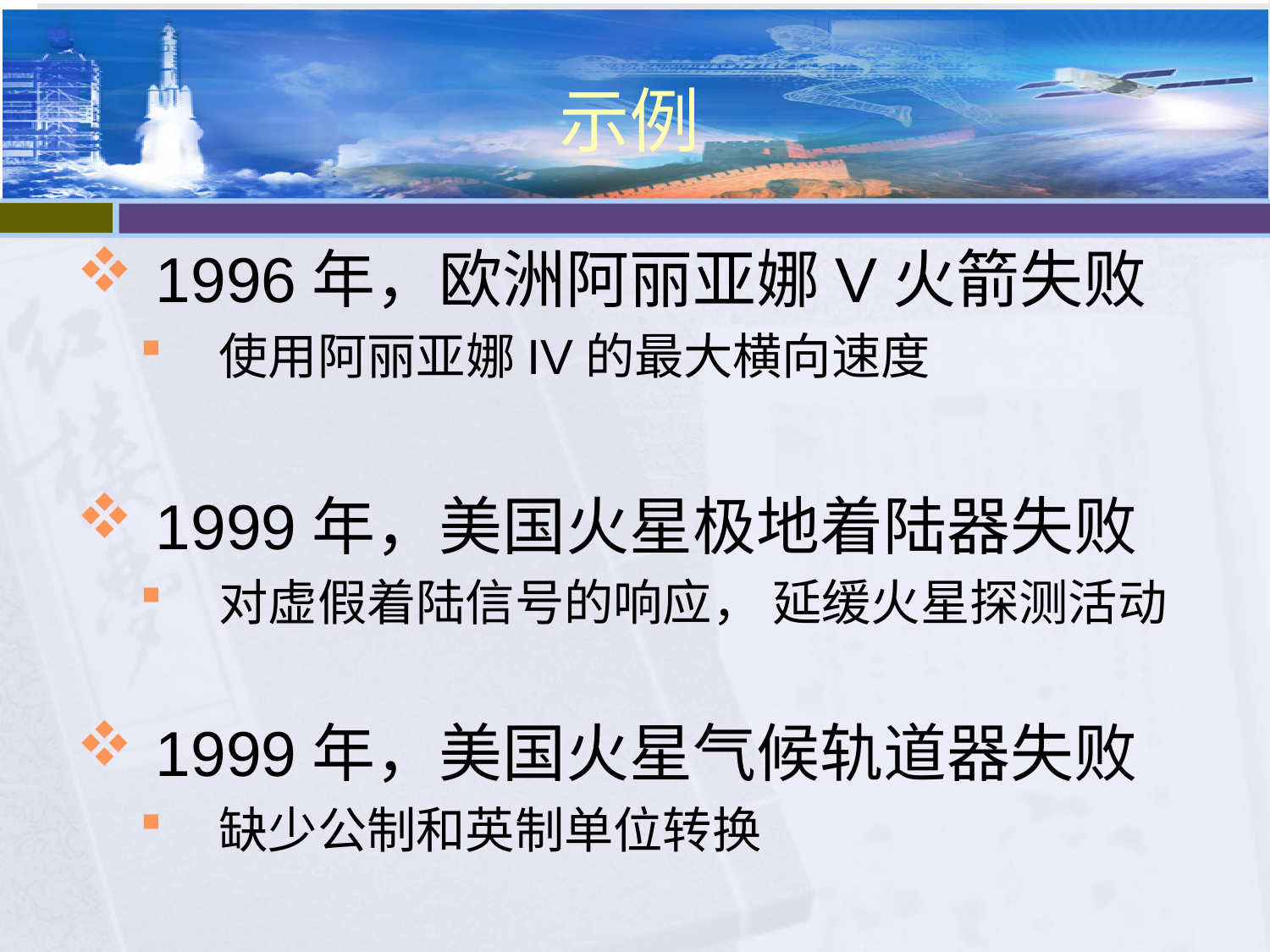

# 示例

1996年，欧洲阿丽亚娜V火箭失败
使用阿丽亚娜IV的最大横向速度

1999年，美国火星极地着陆器失败
对虚假着陆信号的响应， 延缓火星探测活动

1999年，美国火星气候轨道器失败
缺少公制和英制单位转换